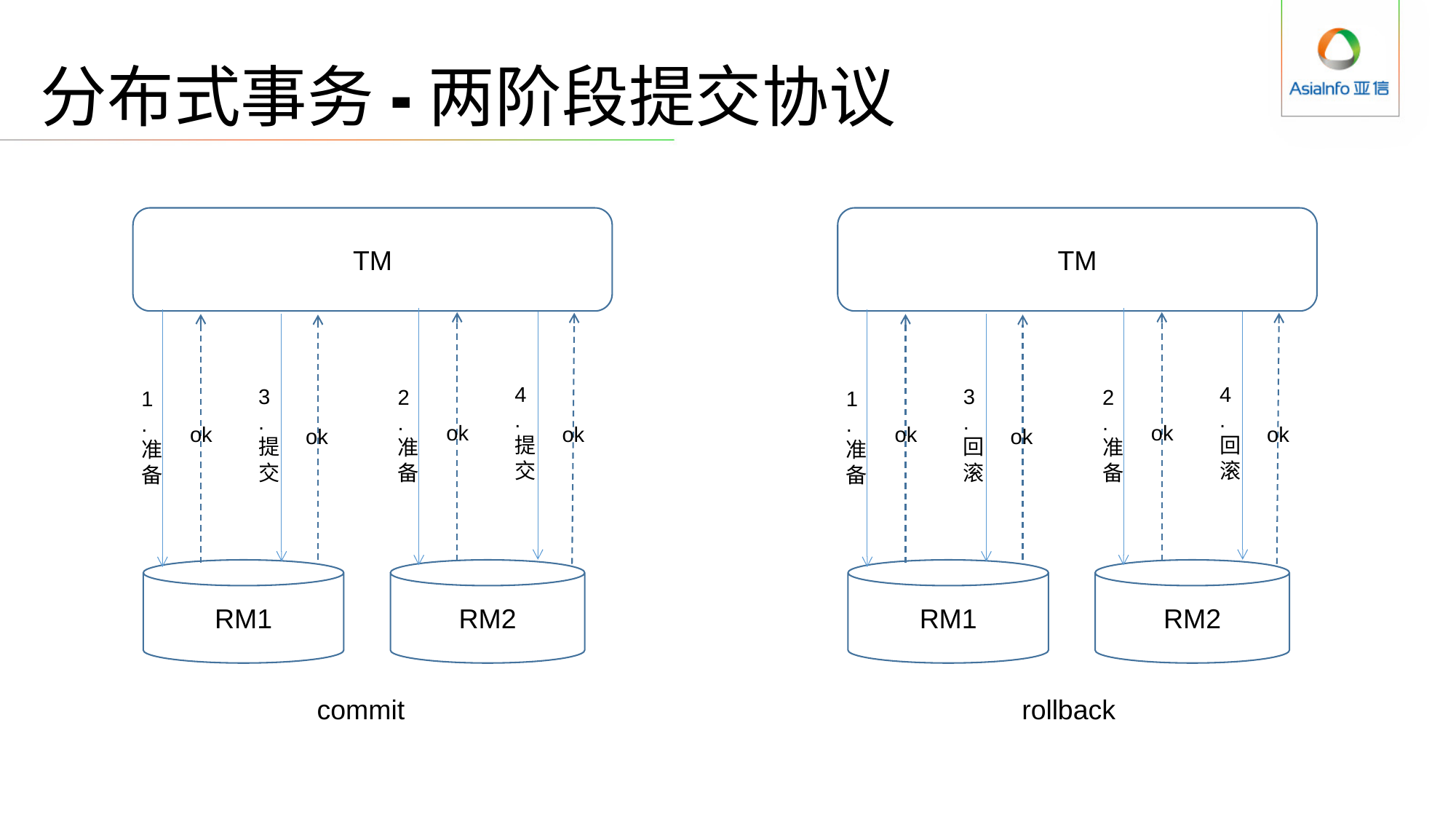

# 分布式事务-两阶段提交协议
TM
4.提交
2.准备
ok
ok
3.提交
1.准备
ok
ok
RM1
RM2
commit
TM
4.回滚
2.准备
ok
ok
3.回滚
1.准备
ok
ok
RM1
RM2
rollback